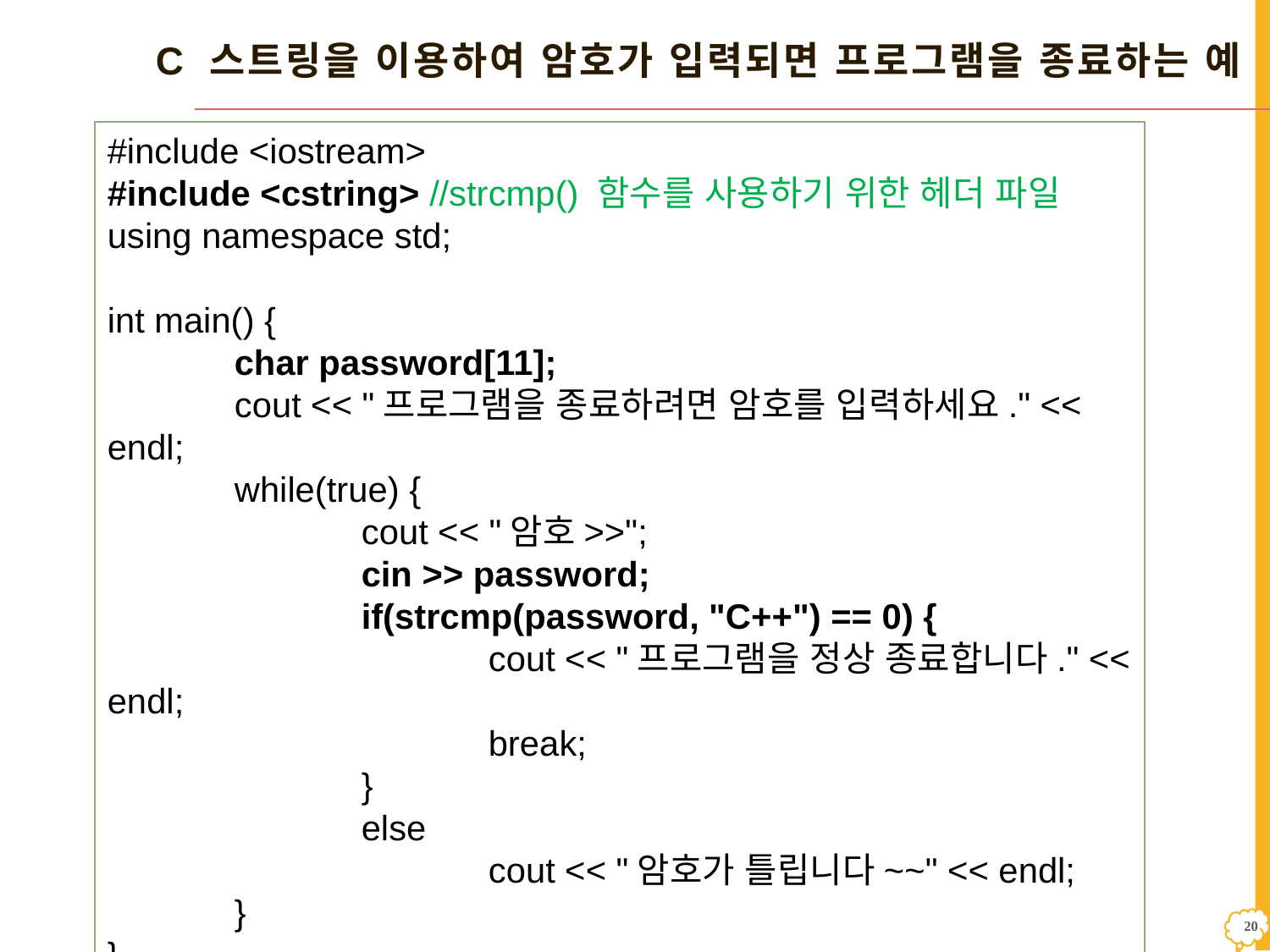

# C 스트링을 이용하여 암호가 입력되면 프로그램을 종료하는 예
#include <iostream>
#include <cstring> //strcmp() 함수를 사용하기 위한 헤더 파일
using namespace std;

int main() {
	char password[11];
	cout << "프로그램을 종료하려면 암호를 입력하세요." << endl;
	while(true) {
		cout << "암호>>";
		cin >> password;
		if(strcmp(password, "C++") == 0) {
			cout << "프로그램을 정상 종료합니다." << endl;
			break;
		}
		else
			cout << "암호가 틀립니다~~" << endl;
	}
}
20